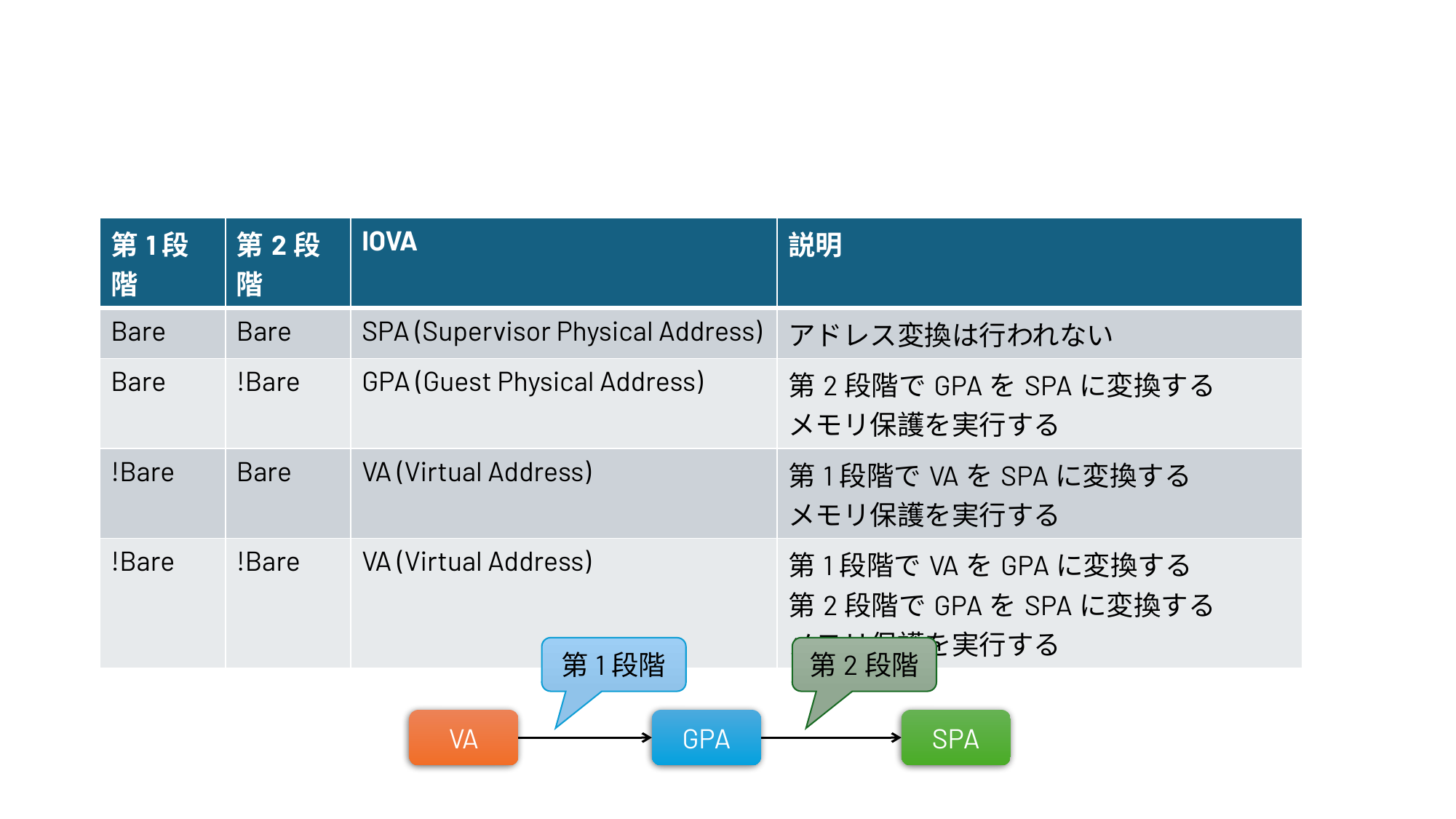

#
| 第1段階 | 第2段階 | IOVA | 説明 |
| --- | --- | --- | --- |
| Bare | Bare | SPA (Supervisor Physical Address) | アドレス変換は行われない |
| Bare | !Bare | GPA (Guest Physical Address) | 第2段階でGPAをSPAに変換する メモリ保護を実行する |
| !Bare | Bare | VA (Virtual Address) | 第1段階でVAをSPAに変換する メモリ保護を実行する |
| !Bare | !Bare | VA (Virtual Address) | 第1段階でVAをGPAに変換する 第2段階でGPAをSPAに変換する メモリ保護を実行する |
第1段階
第2段階
VA
GPA
SPA